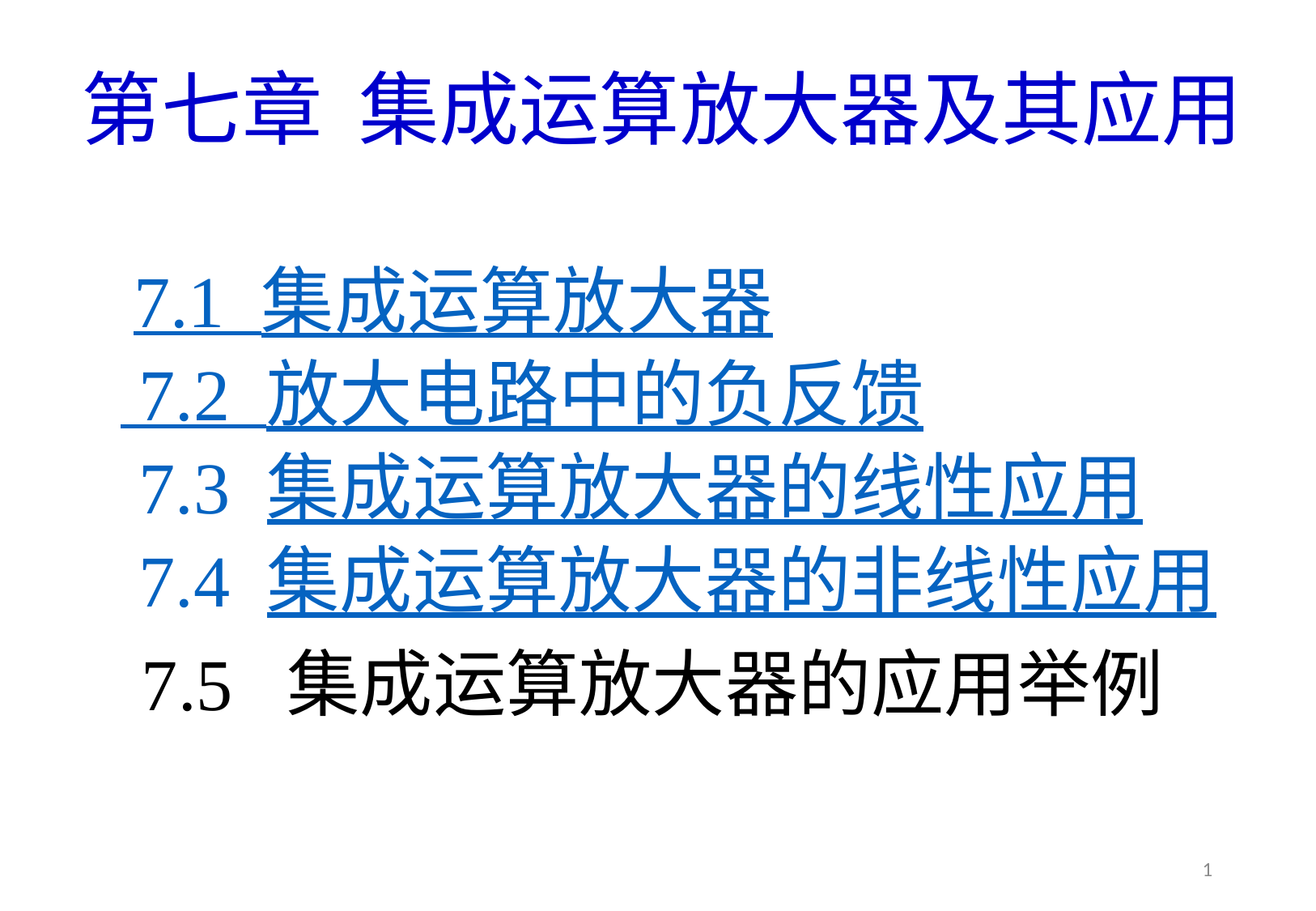

第七章  集成运算放大器及其应用
7.1  集成运算放大器
 7.2  放大电路中的负反馈
 7.3  集成运算放大器的线性应用
 7.4  集成运算放大器的非线性应用
 7.5  集成运算放大器的应用举例
1